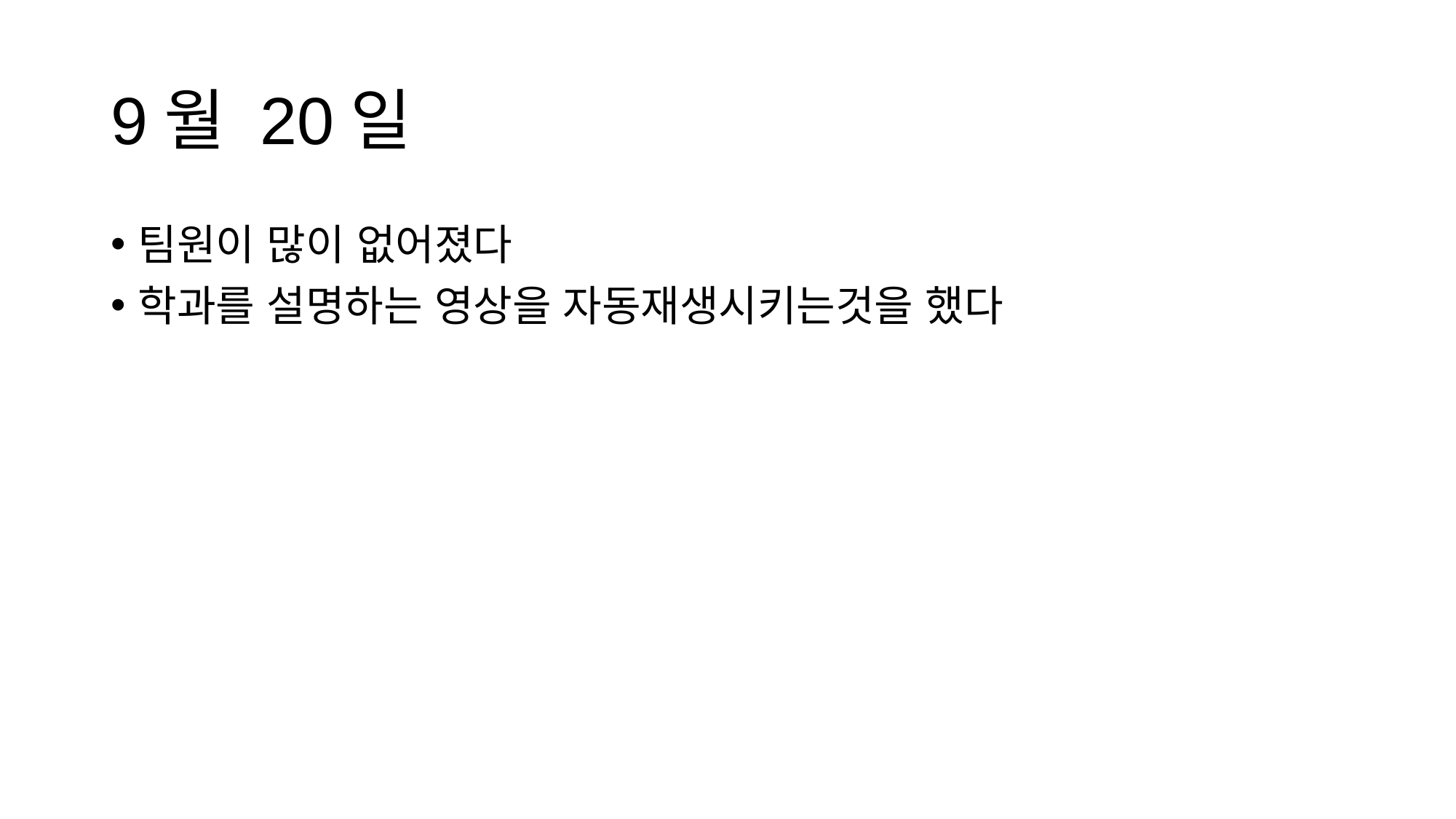

# 9월 20일
팀원이 많이 없어졌다
학과를 설명하는 영상을 자동재생시키는것을 했다